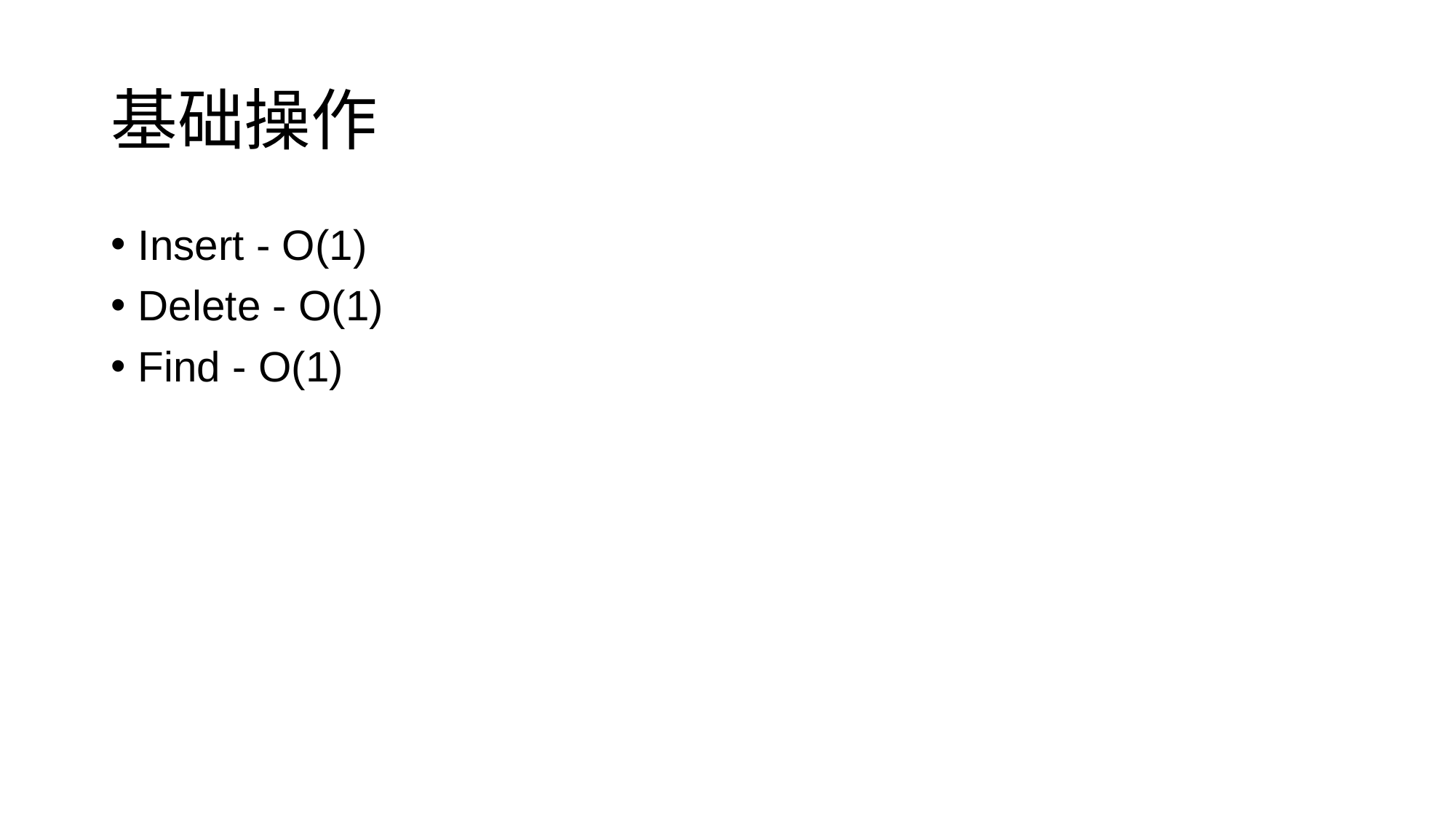

# 基础操作
Insert - O(1)
Delete - O(1)
Find - O(1)